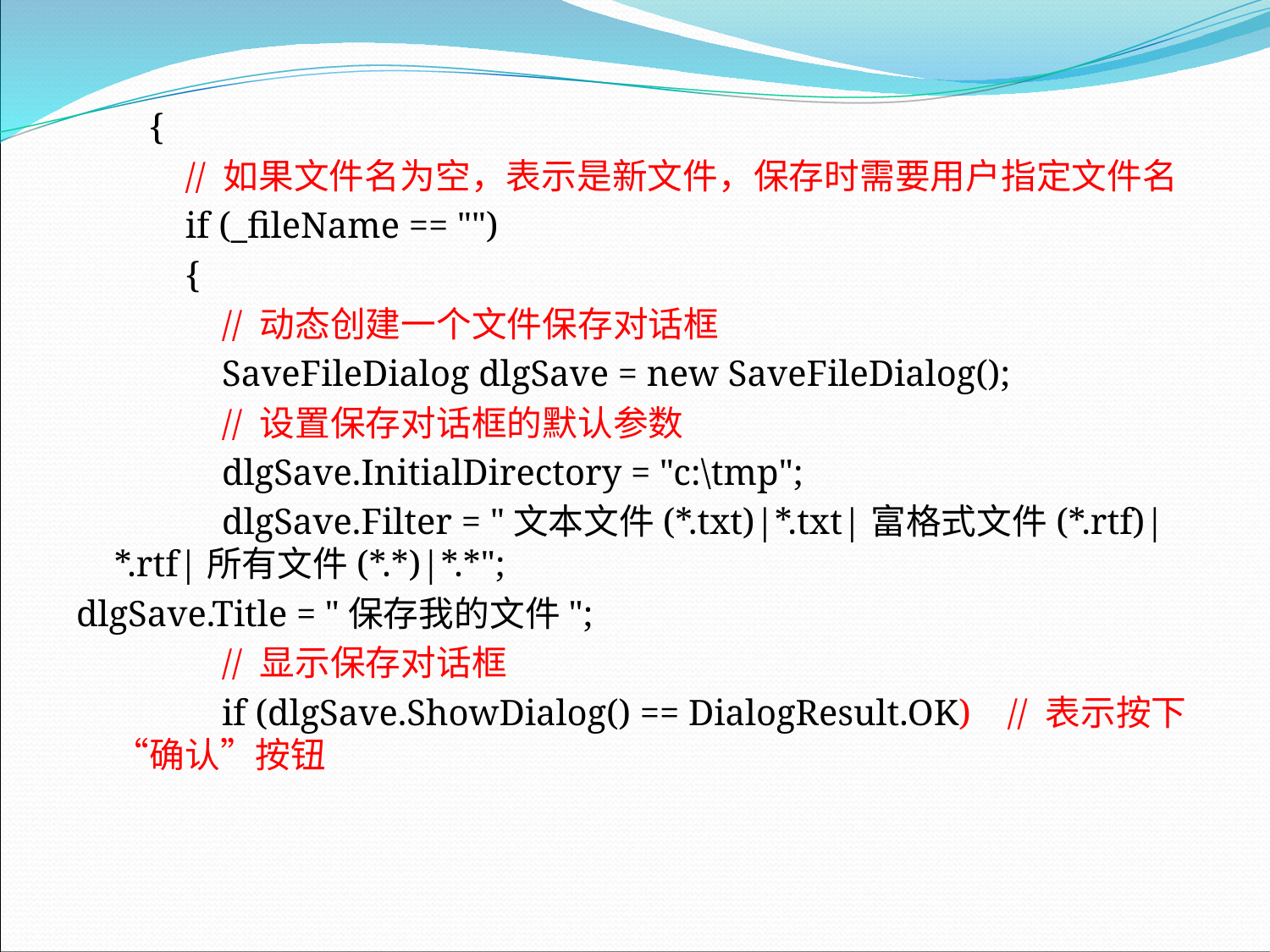

{
            // 如果文件名为空，表示是新文件，保存时需要用户指定文件名
            if (_fileName == "")
            {
                // 动态创建一个文件保存对话框
                SaveFileDialog dlgSave = new SaveFileDialog();
                // 设置保存对话框的默认参数
                dlgSave.InitialDirectory = "c:\tmp";
                dlgSave.Filter = "文本文件(*.txt)|*.txt|富格式文件(*.rtf)|*.rtf|所有文件(*.*)|*.*";
dlgSave.Title = "保存我的文件";
                // 显示保存对话框
                if (dlgSave.ShowDialog() == DialogResult.OK)    // 表示按下“确认”按钮